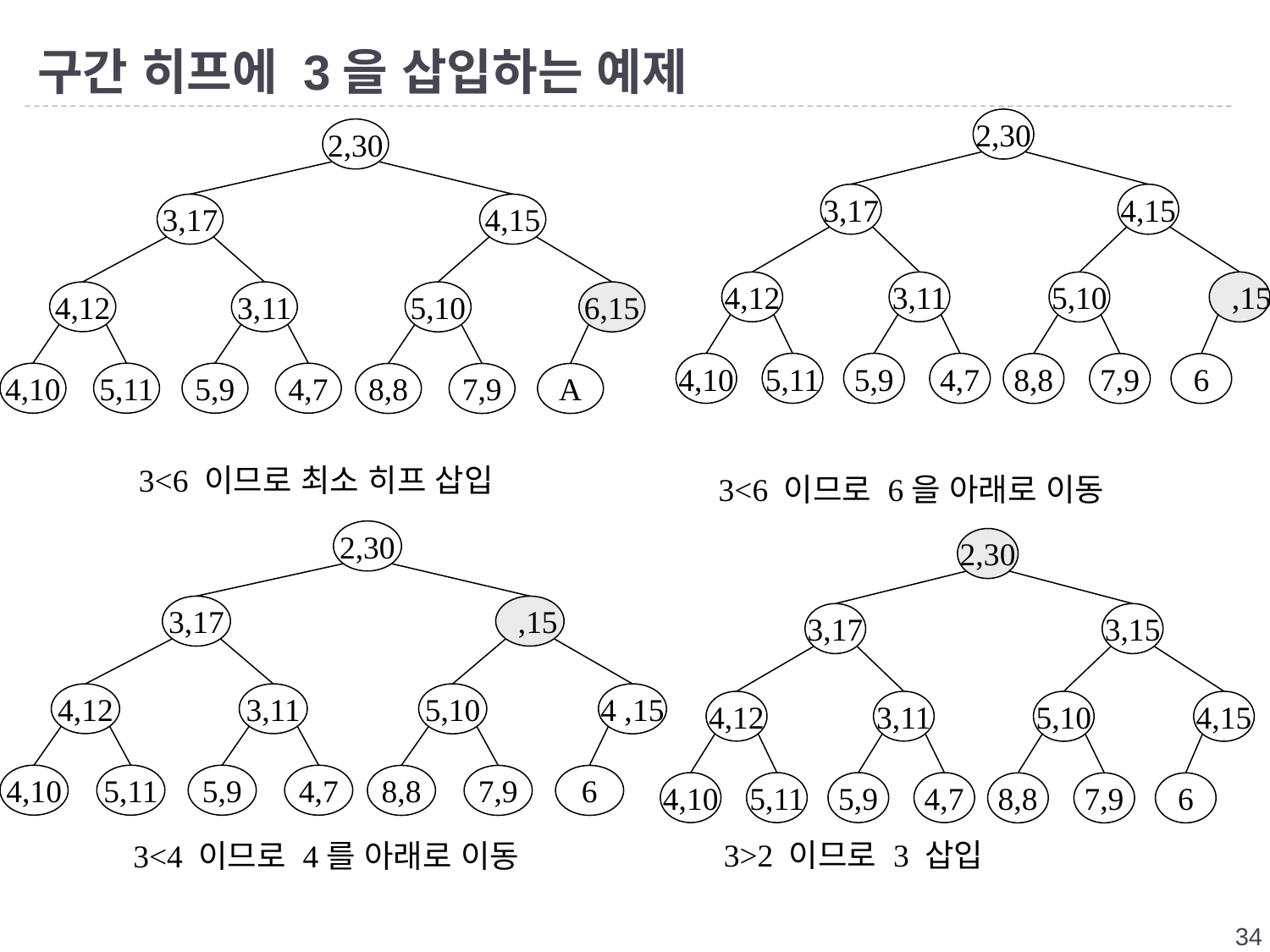

# 구간 히프에 3을 삽입하는 예제
2,30
3,17
4,15
4,12
3,11
5,10
   ,15
4,10
5,11
5,9
4,7
8,8
7,9
6

2,30
3,17
4,15
4,12
3,11
5,10
6,15
4,10
5,11
5,9
4,7
8,8
7,9
A
3<6 이므로 최소 히프 삽입
3<6 이므로 6을 아래로 이동
2,30
3,17
  ,15
4,12
3,11
5,10
4 ,15
4,10
5,11
5,9
4,7
8,8
7,9
6
2,30
3,17
3,15
4,12
3,11
5,10
4,15
4,10
5,11
5,9
4,7
8,8
7,9
6
3>2 이므로 3 삽입
3<4 이므로 4를 아래로 이동
34